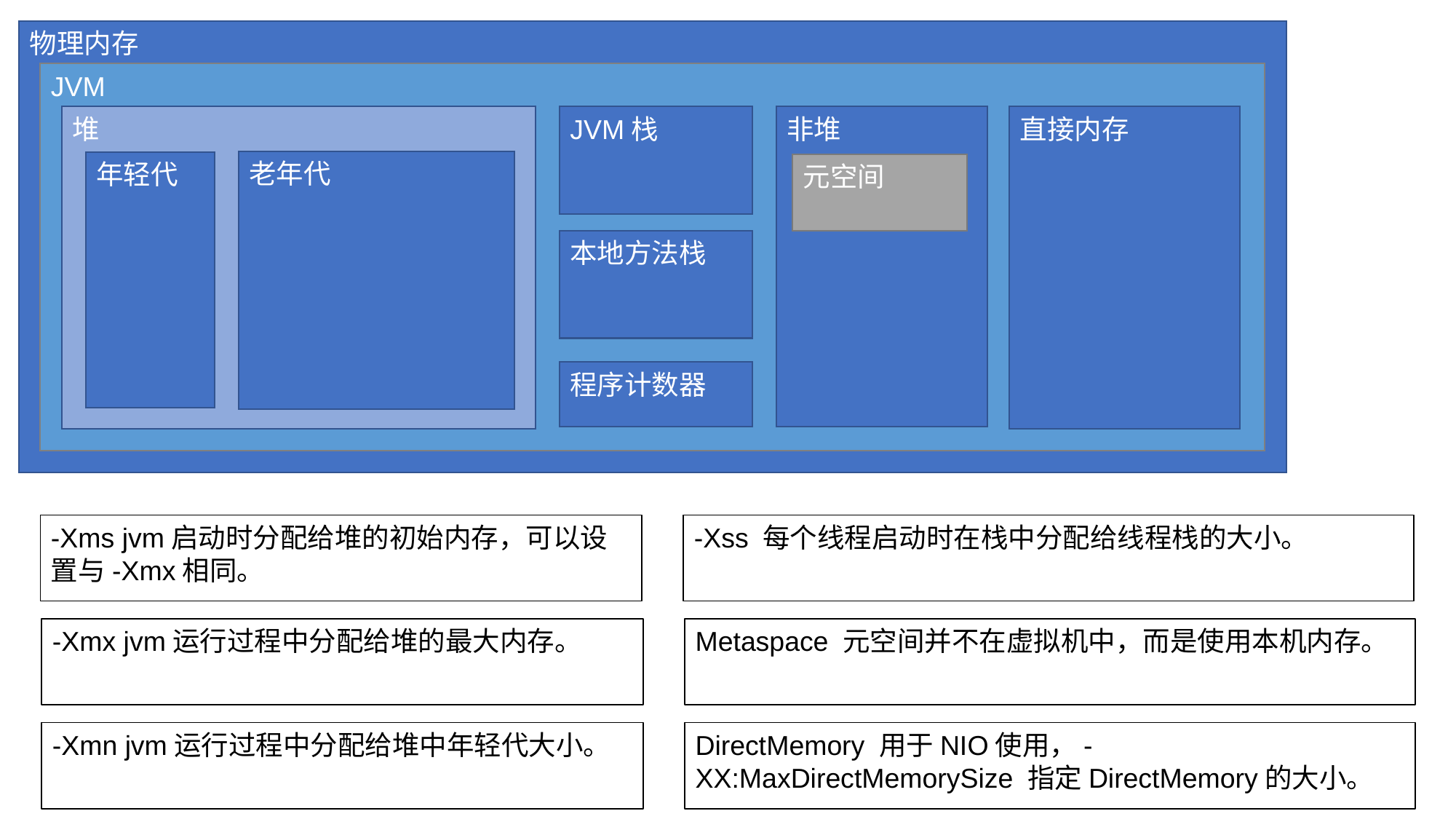

物理内存
JVM
直接内存
JVM栈
非堆
堆
老年代
年轻代
元空间
本地方法栈
程序计数器
-Xms jvm启动时分配给堆的初始内存，可以设置与-Xmx相同。
-Xss 每个线程启动时在栈中分配给线程栈的大小。
-Xmx jvm运行过程中分配给堆的最大内存。
Metaspace 元空间并不在虚拟机中，而是使用本机内存。
-Xmn jvm运行过程中分配给堆中年轻代大小。
DirectMemory 用于NIO使用，-XX:MaxDirectMemorySize 指定DirectMemory的大小。